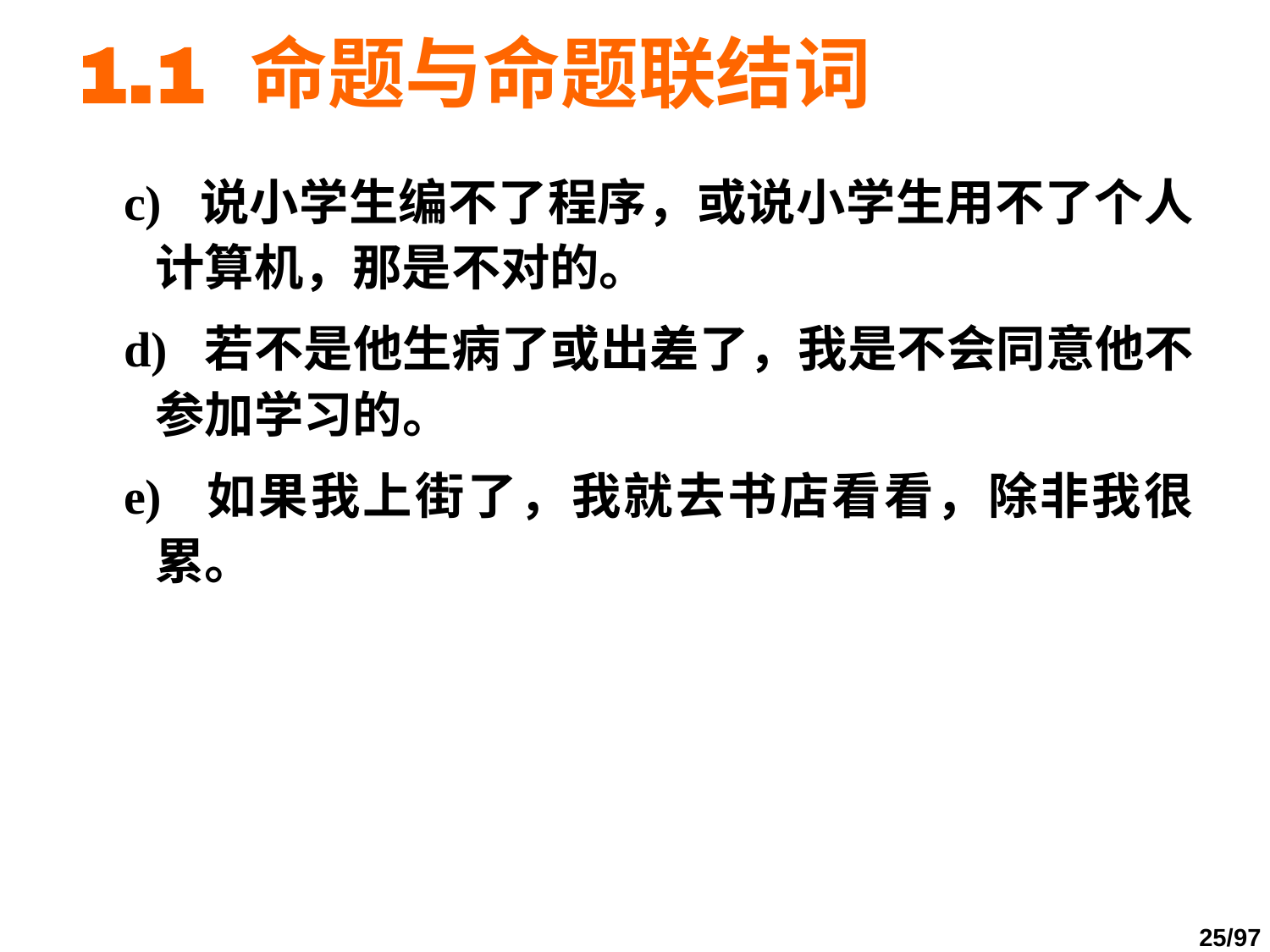

# 1.1 命题与命题联结词
c)  说小学生编不了程序，或说小学生用不了个人计算机，那是不对的。
d)  若不是他生病了或出差了，我是不会同意他不参加学习的。
e)  如果我上街了，我就去书店看看，除非我很累。